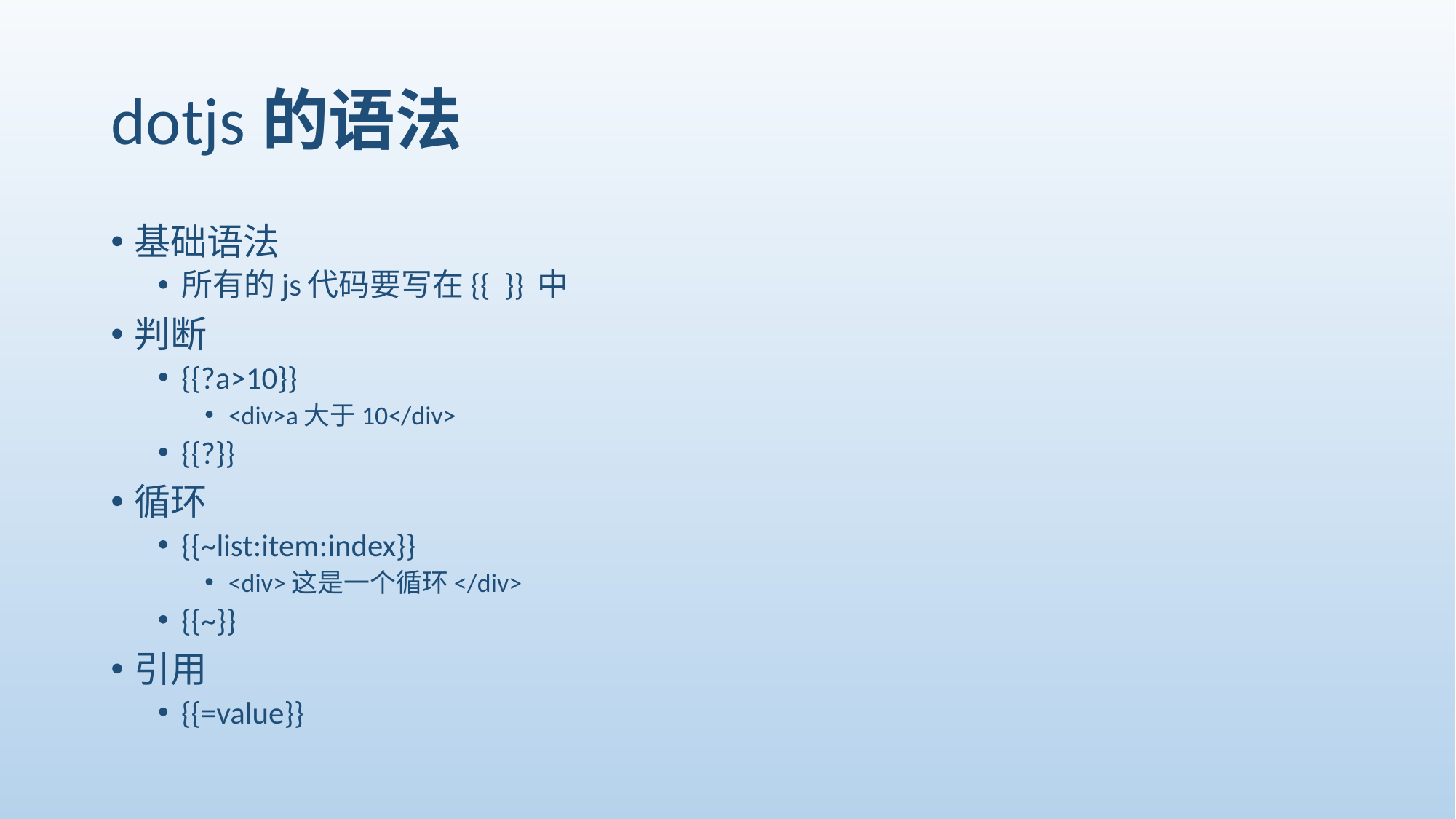

# dotjs的语法
基础语法
所有的js代码要写在{{  }} 中
判断
{{?a>10}}
<div>a大于10</div>
{{?}}
循环
{{~list:item:index}}
<div>这是一个循环</div>
{{~}}
引用
{{=value}}